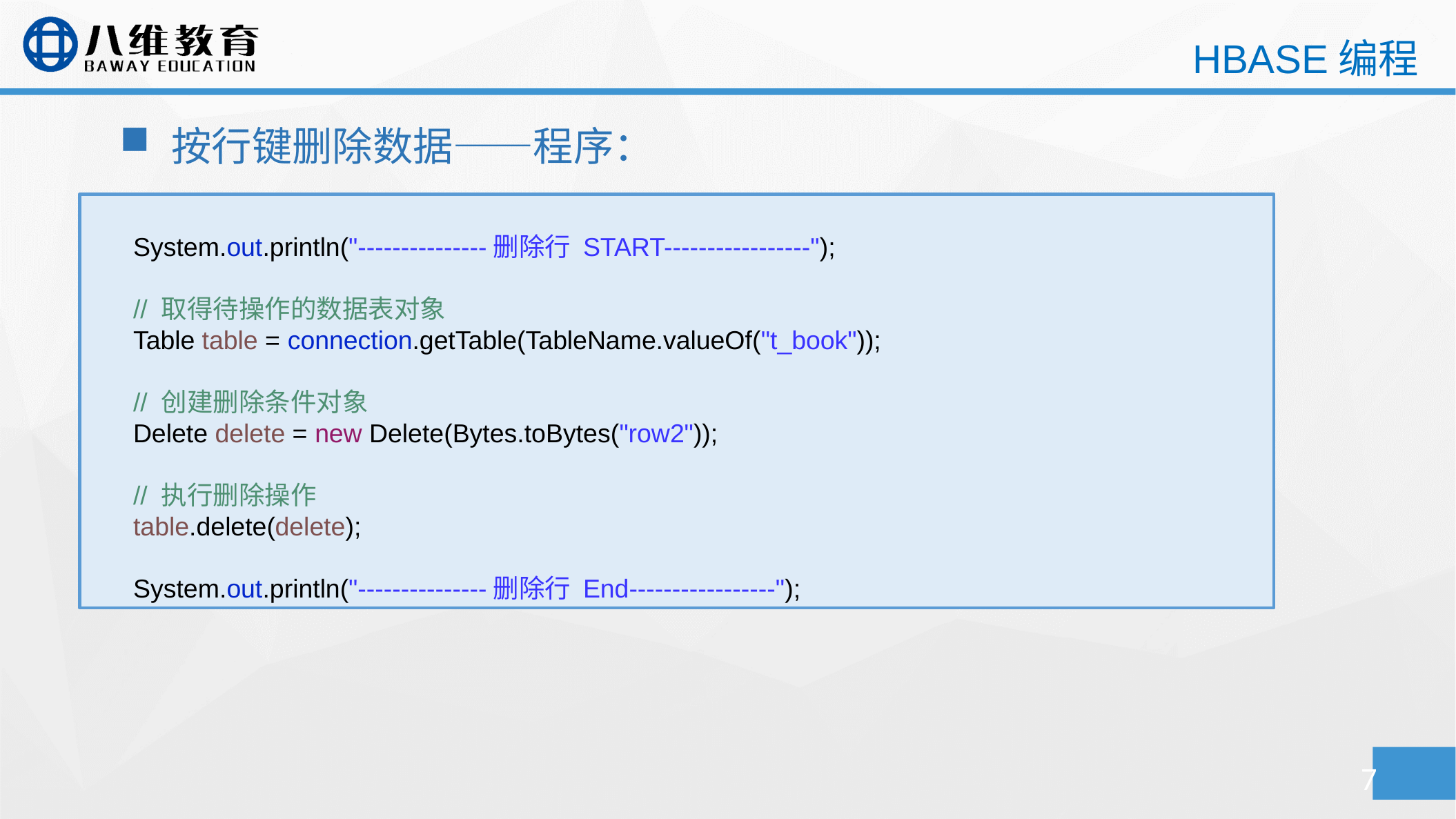

HBASE编程
按行键删除数据——程序：

      System.out.println("---------------删除行 START-----------------");

      // 取得待操作的数据表对象
      Table table = connection.getTable(TableName.valueOf("t_book"));

      // 创建删除条件对象
      Delete delete = new Delete(Bytes.toBytes("row2"));

      // 执行删除操作
      table.delete(delete);

      System.out.println("---------------删除行 End-----------------");